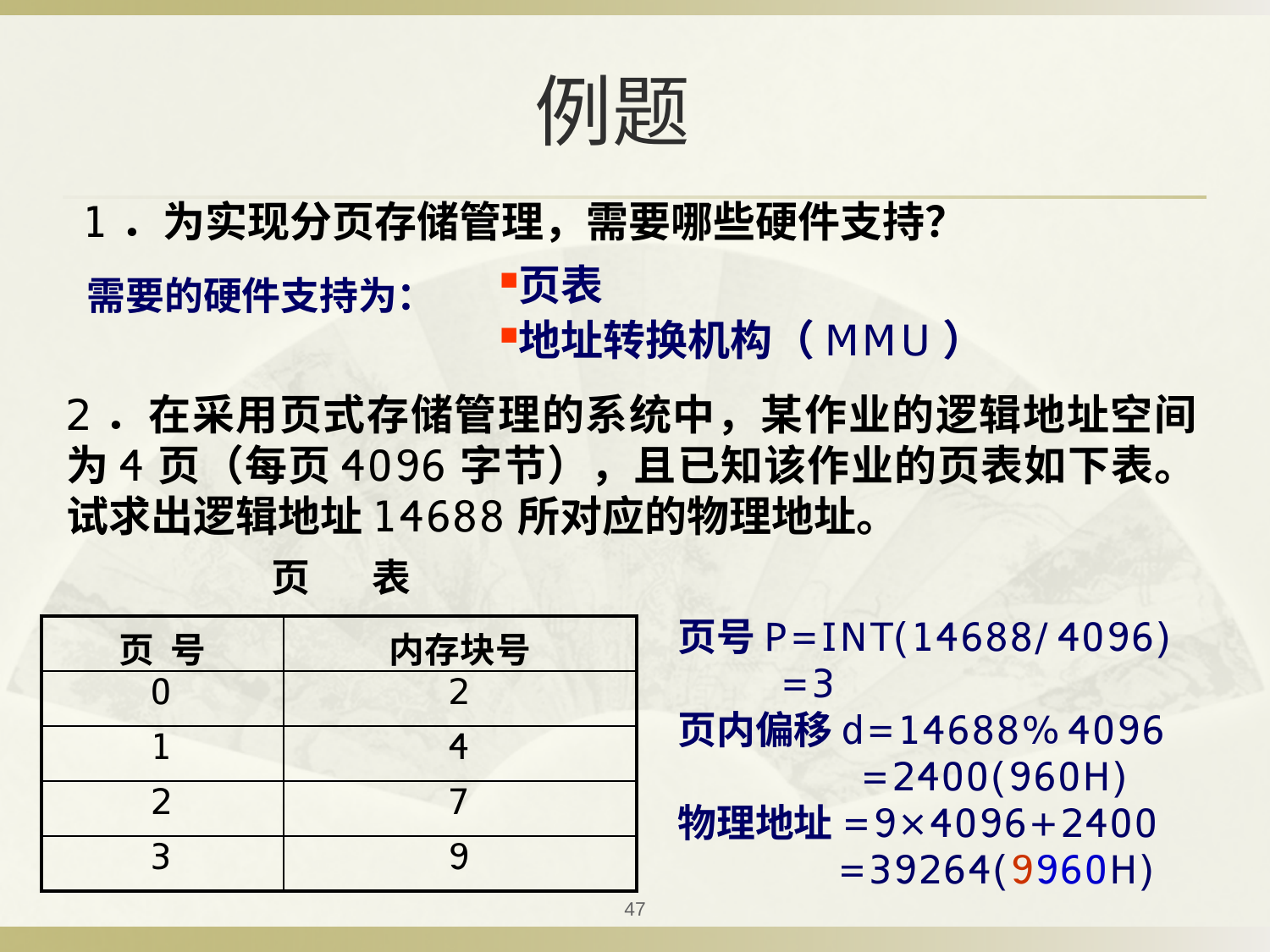

# 例题
1．为实现分页存储管理，需要哪些硬件支持？
页表
地址转换机构（MMU）
需要的硬件支持为：
2．在采用页式存储管理的系统中，某作业的逻辑地址空间为4页（每页4096字节），且已知该作业的页表如下表。试求出逻辑地址14688所对应的物理地址。
页       表
页号P=INT(14688/4096)
         =3
页内偏移d=14688%4096
                =2400(960H)
物理地址=9×4096+2400
              =39264(9960H)
| 页 号 | 内存块号 |
| --- | --- |
| 0 | 2 |
| 1 | 4 |
| 2 | 7 |
| 3 | 9 |
47